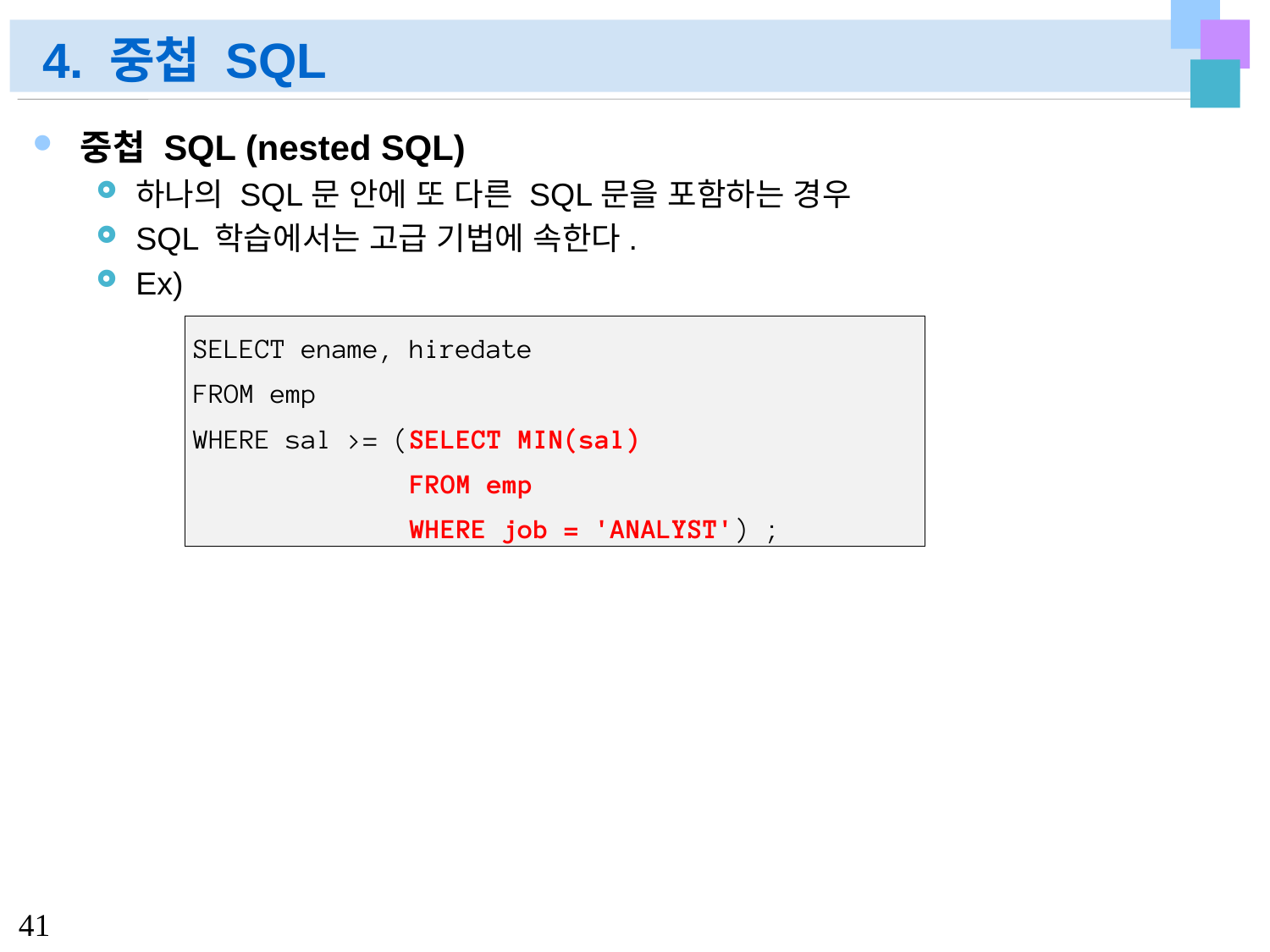

# 4. 중첩 SQL
중첩 SQL (nested SQL)
하나의 SQL문 안에 또 다른 SQL문을 포함하는 경우
SQL 학습에서는 고급 기법에 속한다.
Ex)

| SELECT ename, hiredate FROM emp WHERE sal >= (SELECT MIN(sal) FROM emp WHERE job = 'ANALYST') ; |
| --- |